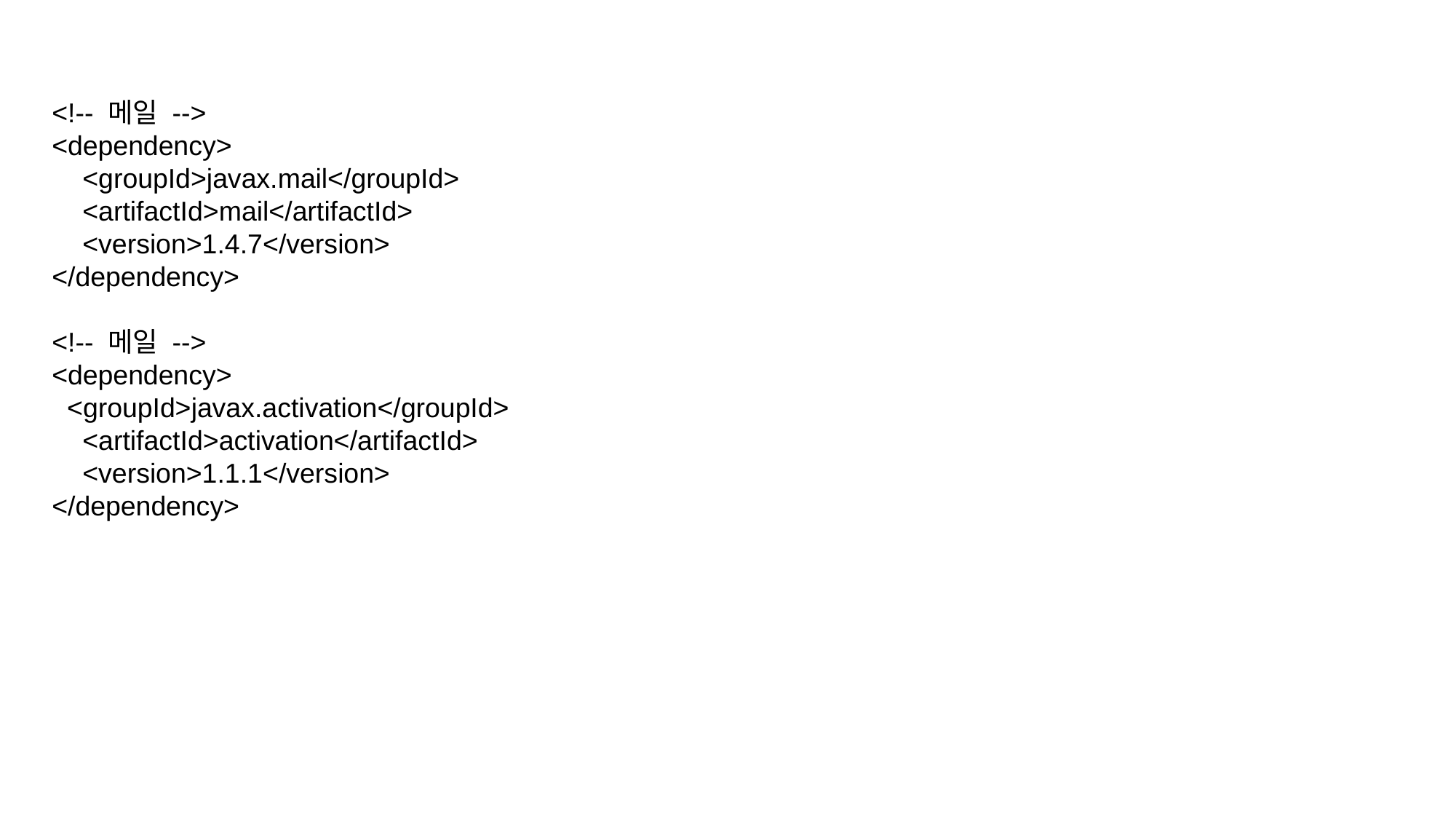

<!-- 메일 -->
		<dependency>
		    <groupId>javax.mail</groupId>
		    <artifactId>mail</artifactId>
		    <version>1.4.7</version>
		</dependency>

		<!-- 메일 -->
		<dependency>		    							  <groupId>javax.activation</groupId>
		    <artifactId>activation</artifactId>
		    <version>1.1.1</version>
		</dependency>